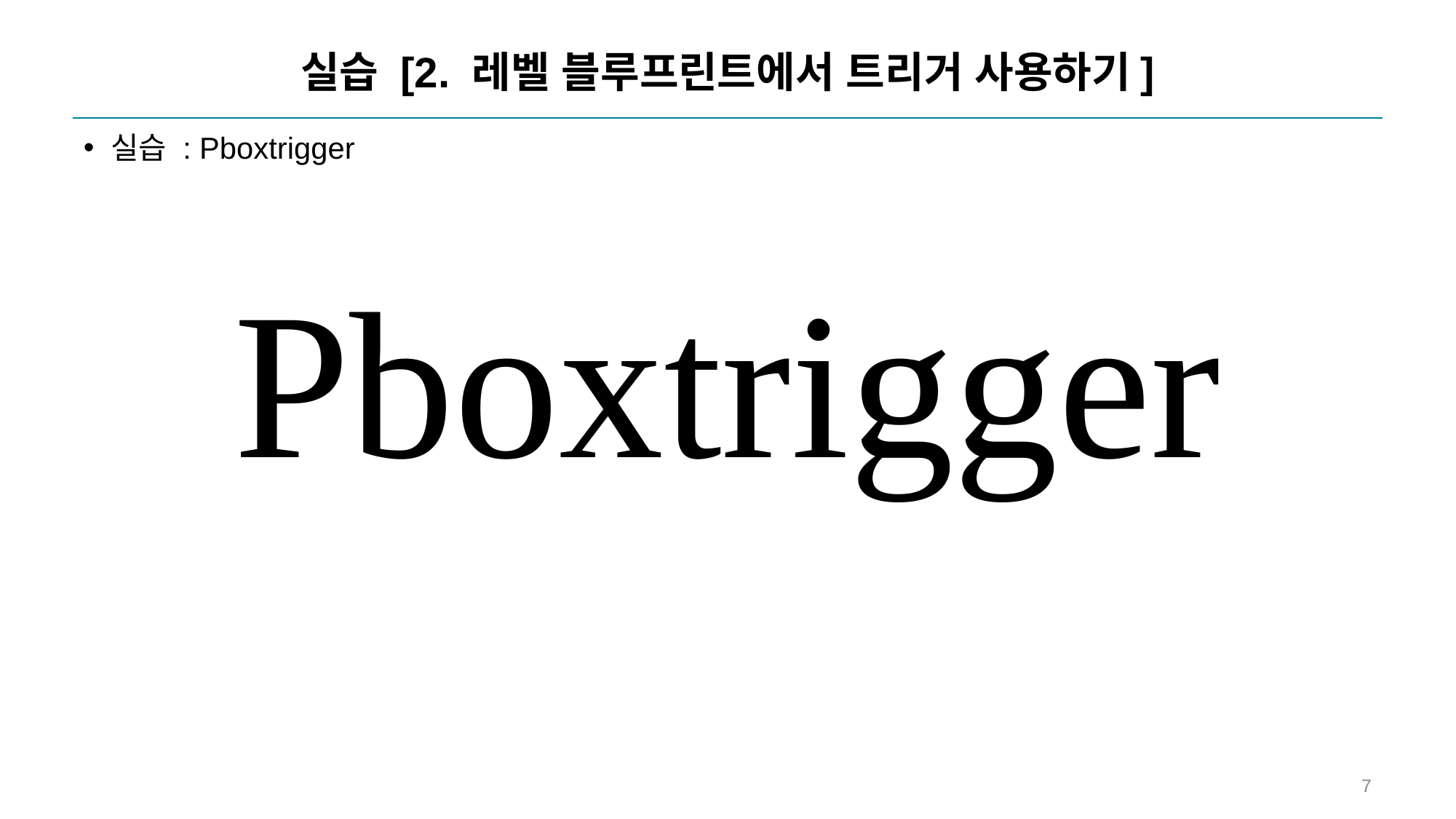

# 실습 [2. 레벨 블루프린트에서 트리거 사용하기]
실습 : Pboxtrigger

Pboxtrigger
7